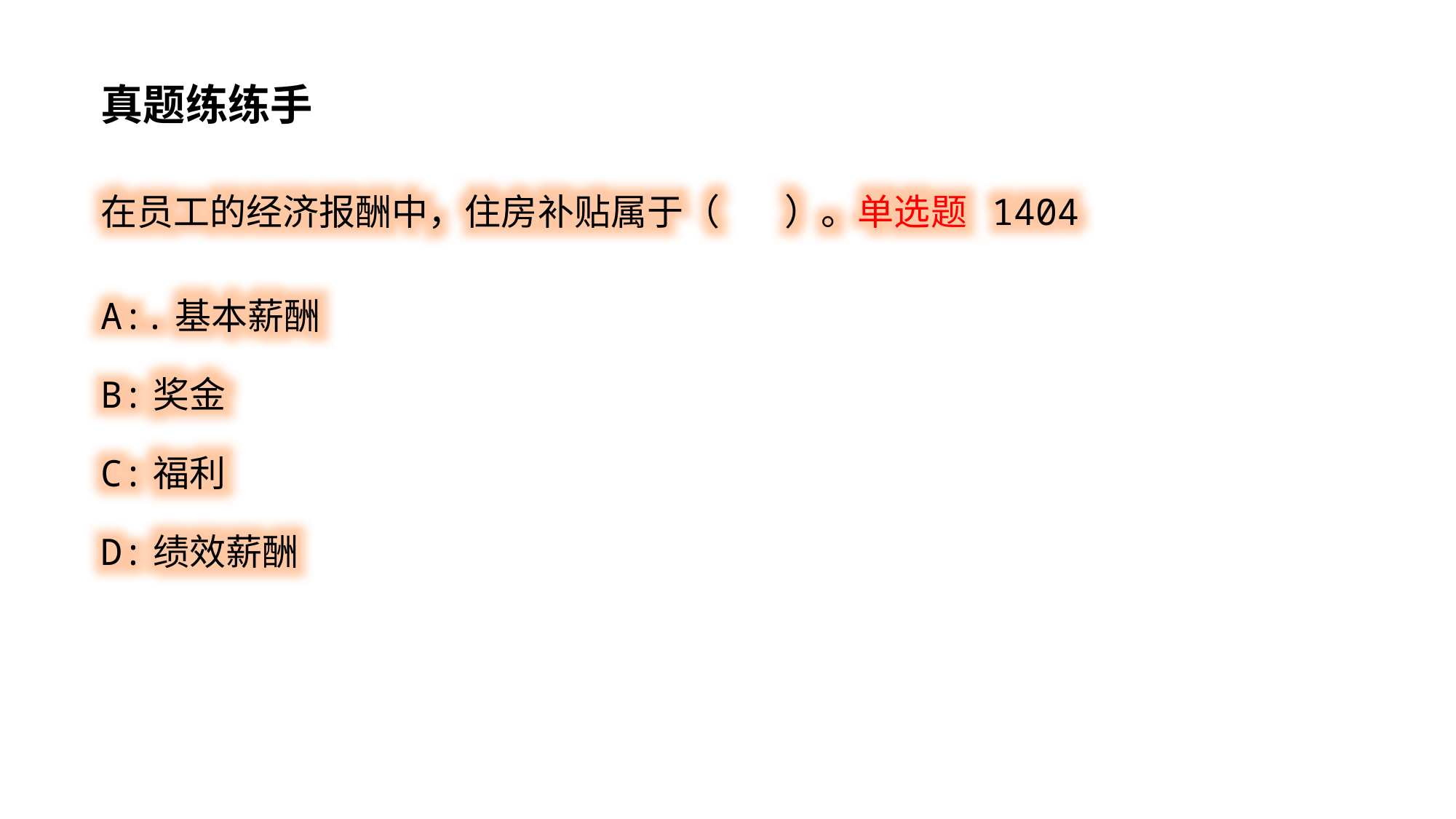

真题练练手
在员工的经济报酬中，住房补贴属于（        ）。单选题  1404

A:.基本薪酬

B:奖金

C:福利

D:绩效薪酬